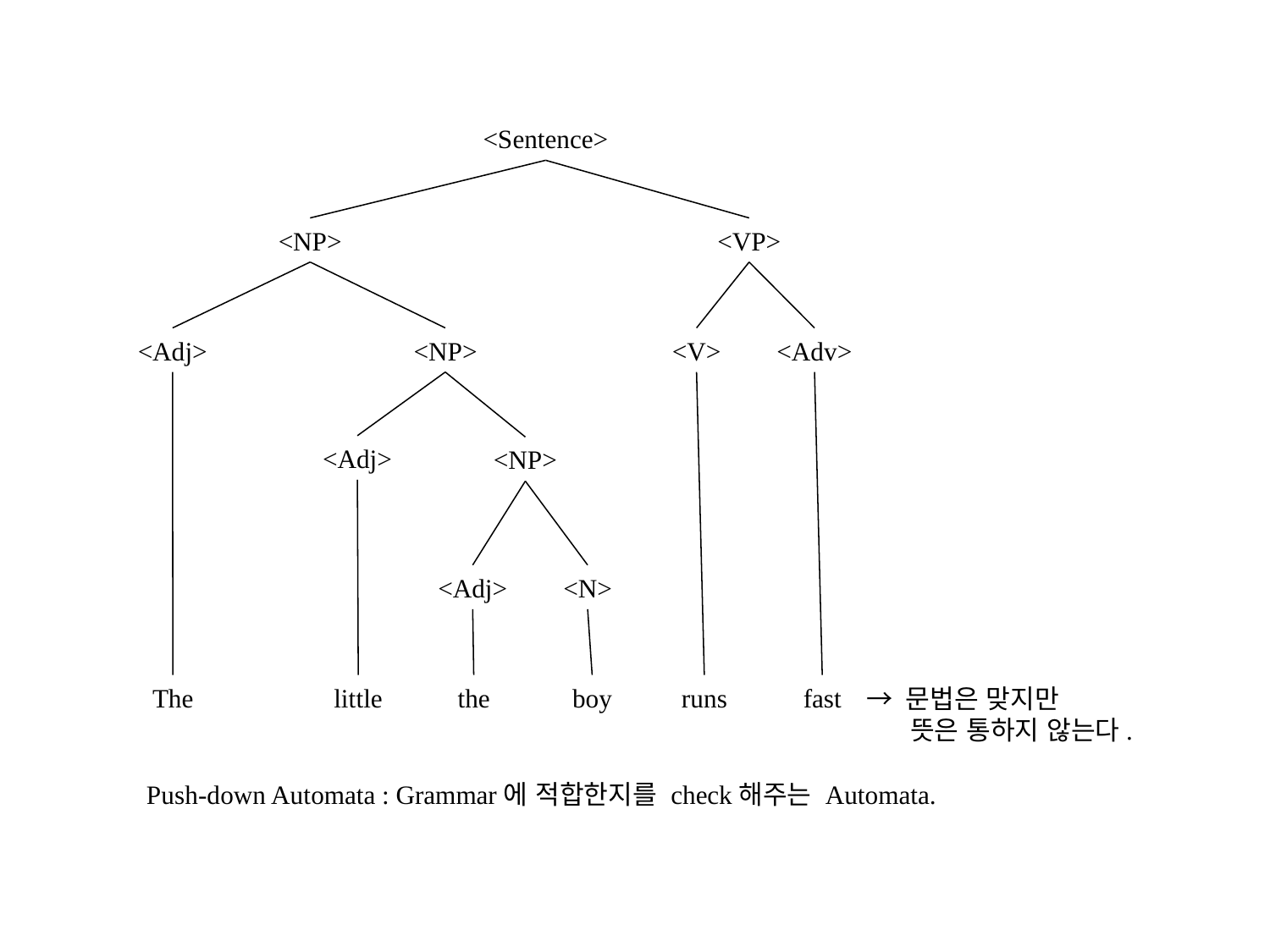

<Sentence>
<NP>
<VP>
<Adj>
<NP>
<V>
<Adv>
<Adj>
<NP>
<Adj>
<N>
The
little
the
boy
runs
fast
→ 문법은 맞지만
     뜻은 통하지 않는다.
Push-down Automata : Grammar에 적합한지를 check해주는 Automata.